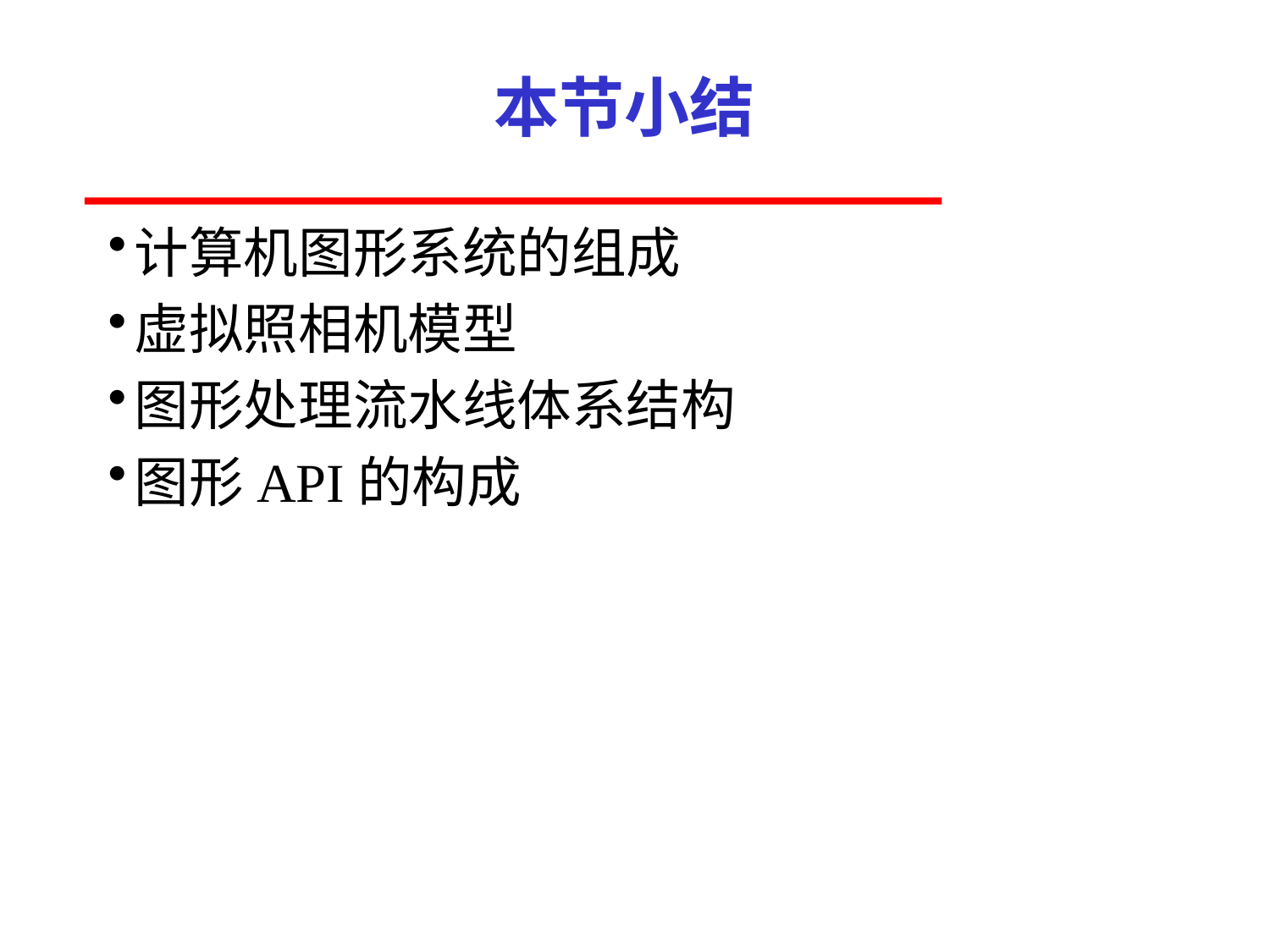

# 本节小结
计算机图形系统的组成
虚拟照相机模型
图形处理流水线体系结构
图形API的构成
24